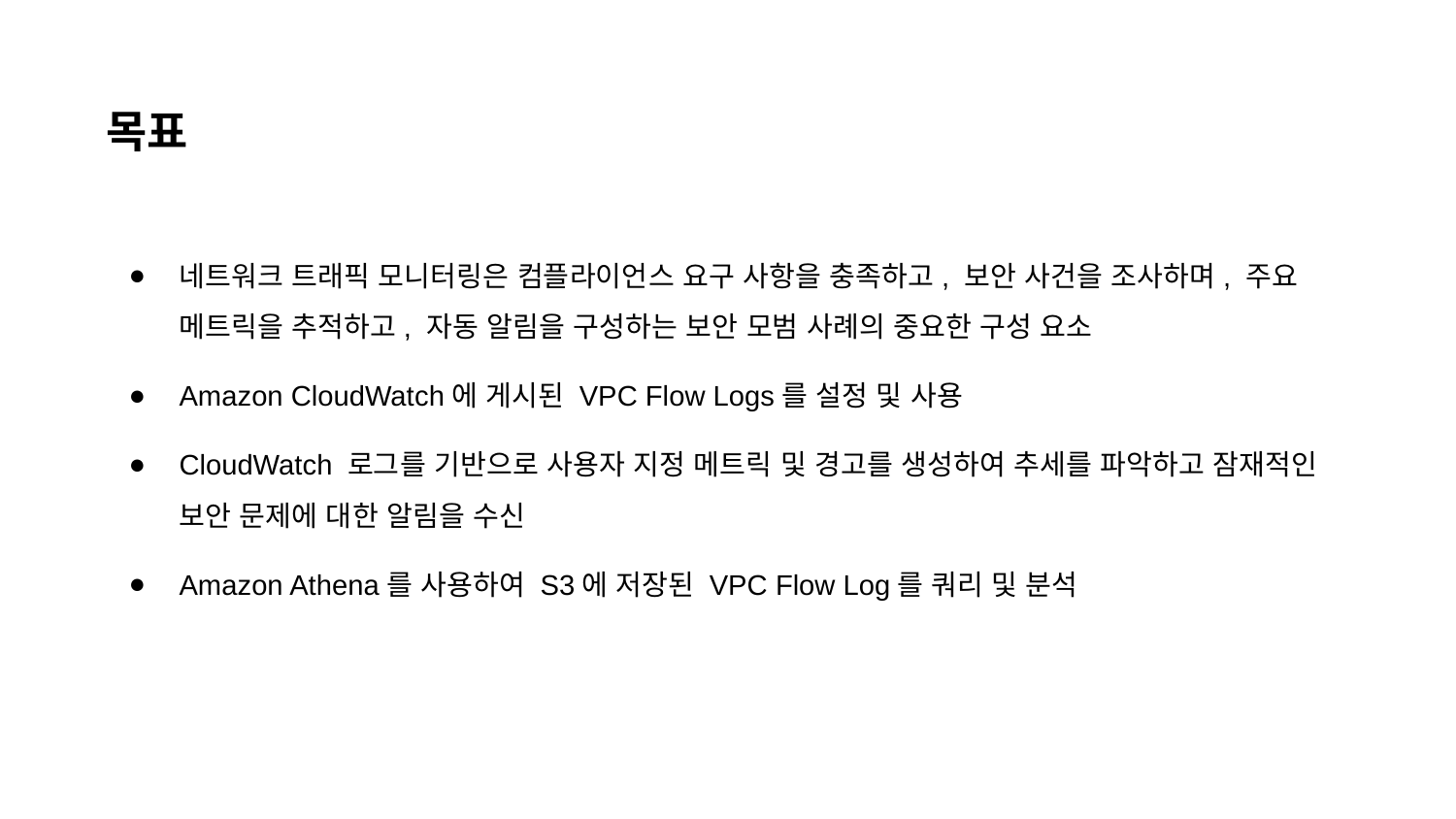

목표

네트워크 트래픽 모니터링은 컴플라이언스 요구 사항을 충족하고, 보안 사건을 조사하며, 주요 메트릭을 추적하고, 자동 알림을 구성하는 보안 모범 사례의 중요한 구성 요소

Amazon CloudWatch에 게시된 VPC Flow Logs를 설정 및 사용

CloudWatch 로그를 기반으로 사용자 지정 메트릭 및 경고를 생성하여 추세를 파악하고 잠재적인 보안 문제에 대한 알림을 수신

Amazon Athena를 사용하여 S3에 저장된 VPC Flow Log를 쿼리 및 분석